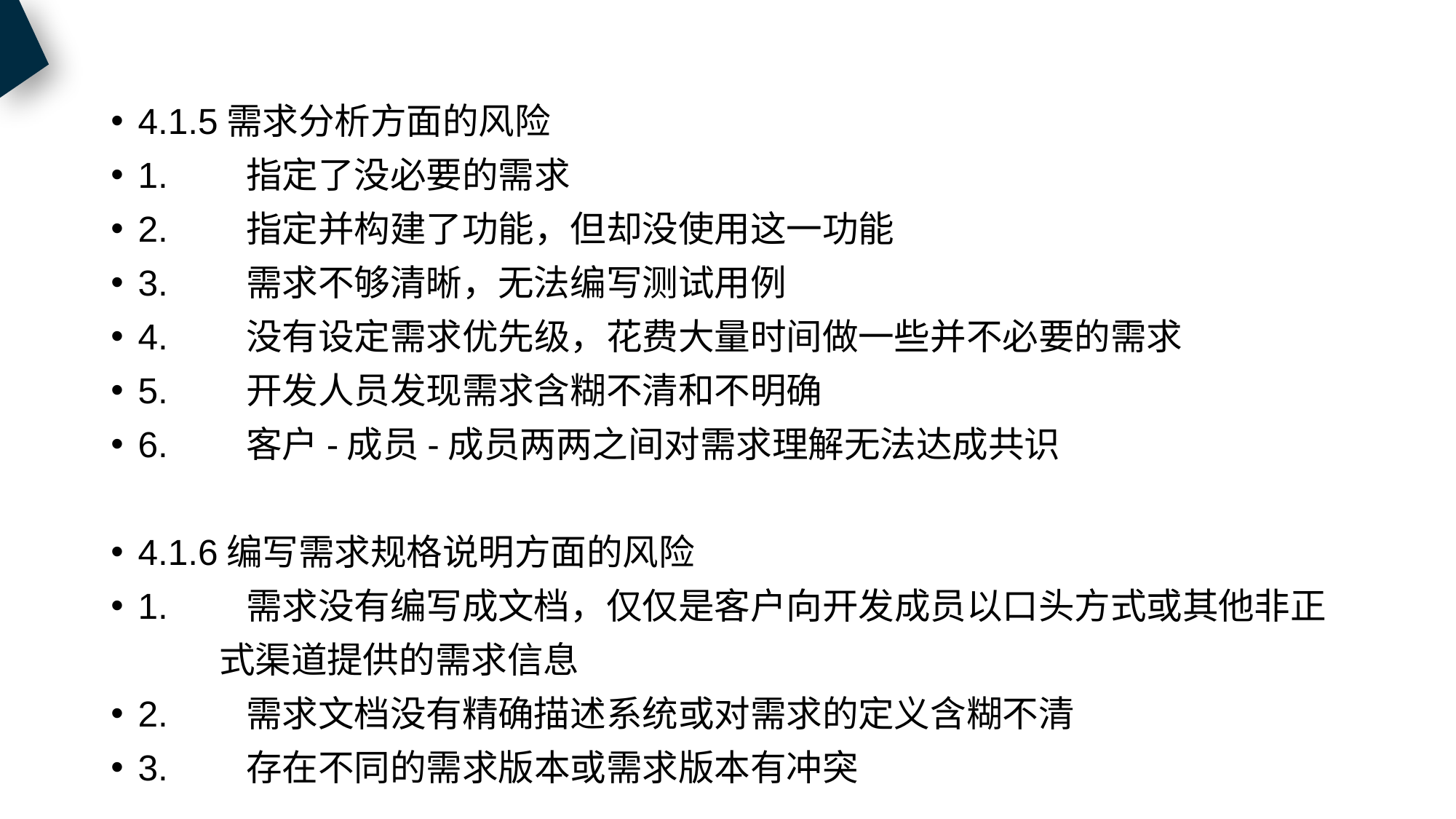

4.1.5需求分析方面的风险
1.		指定了没必要的需求
2.		指定并构建了功能，但却没使用这一功能
3.		需求不够清晰，无法编写测试用例
4.		没有设定需求优先级，花费大量时间做一些并不必要的需求
5.		开发人员发现需求含糊不清和不明确
6.		客户-成员-成员两两之间对需求理解无法达成共识

4.1.6编写需求规格说明方面的风险
1.	需求没有编写成文档，仅仅是客户向开发成员以口头方式或其他非正
	式渠道提供的需求信息
2.	需求文档没有精确描述系统或对需求的定义含糊不清
3.	存在不同的需求版本或需求版本有冲突